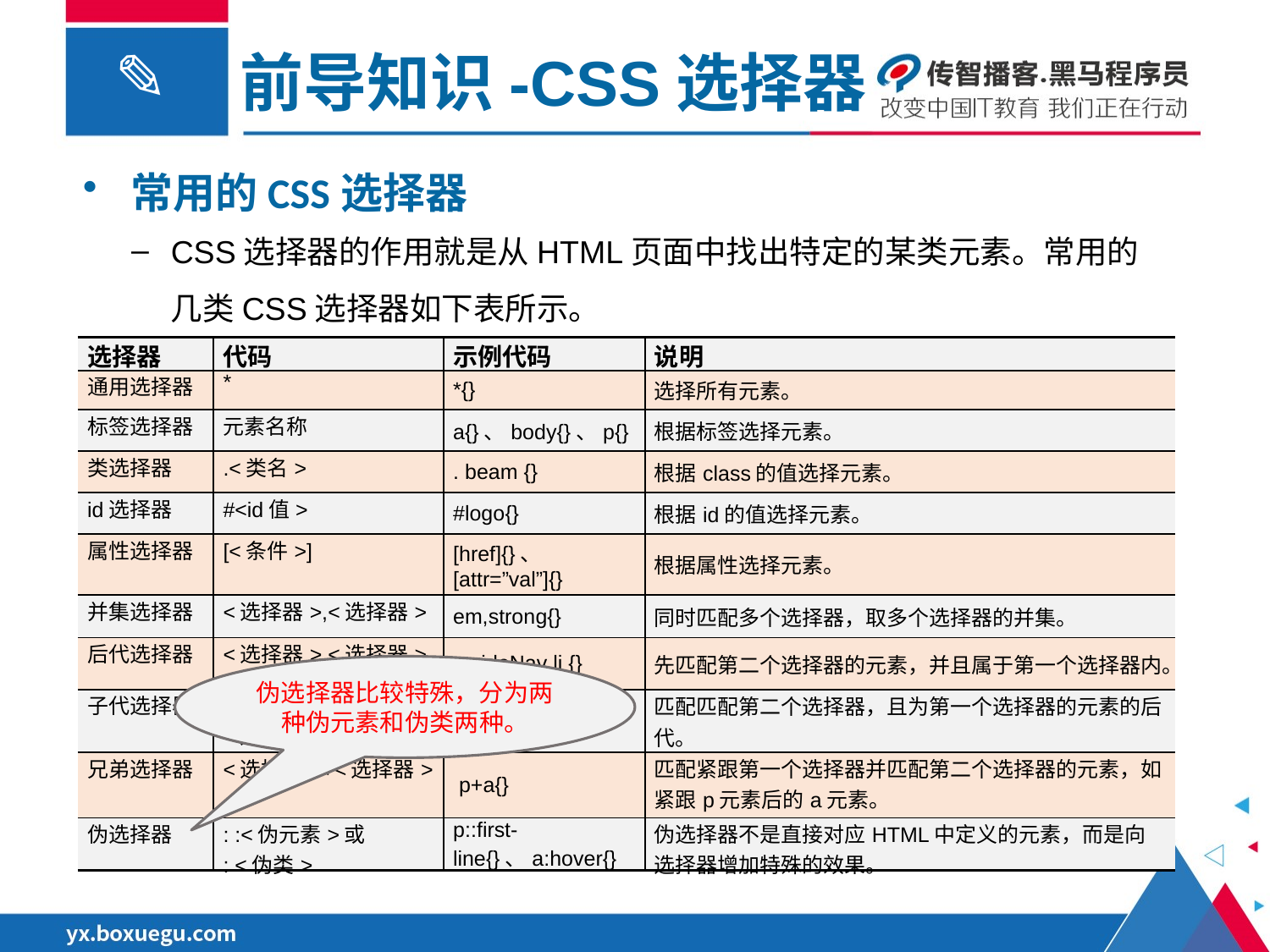

前导知识-CSS选择器
常用的CSS选择器
CSS选择器的作用就是从HTML页面中找出特定的某类元素。常用的几类CSS选择器如下表所示。

| 选择器 | 代码 | 示例代码 | 说明 |
| --- | --- | --- | --- |
| 通用选择器 | \* | \*{} | 选择所有元素。 |
| 标签选择器 | 元素名称 | a{}、body{}、p{} | 根据标签选择元素。 |
| 类选择器 | .<类名> | . beam {} | 根据class的值选择元素。 |
| id选择器 | #<id值> | #logo{} | 根据id的值选择元素。 |
| 属性选择器 | [<条件>] | [href]{}、[attr=”val”]{} | 根据属性选择元素。 |
| 并集选择器 | <选择器>,<选择器> | em,strong{} | 同时匹配多个选择器，取多个选择器的并集。 |
| 后代选择器 | <选择器> <选择器> | .asideNav li {} | 先匹配第二个选择器的元素，并且属于第一个选择器内。 |
| 子代选择器 | <选择器> > <选择器> | ul>li{} | 匹配匹配第二个选择器，且为第一个选择器的元素的后代。 |
| 兄弟选择器 | <选择器>+<选择器> | p+a{} | 匹配紧跟第一个选择器并匹配第二个选择器的元素，如紧跟p元素后的a元素。 |
| 伪选择器 | : :<伪元素>或 : <伪类> | p::first-line{}、a:hover{} | 伪选择器不是直接对应HTML中定义的元素，而是向选择器增加特殊的效果。 |
伪选择器比较特殊，分为两种伪元素和伪类两种。